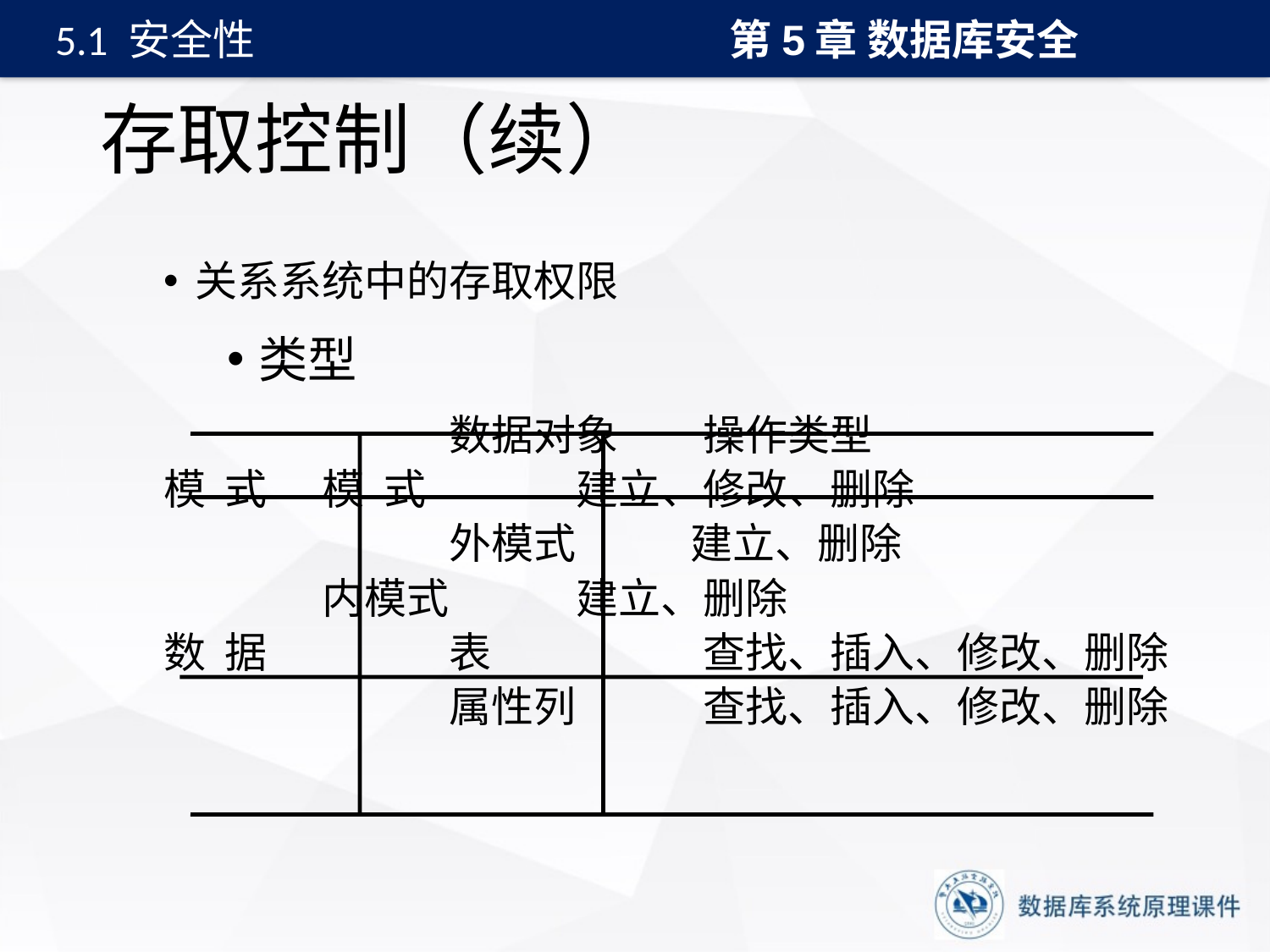

第5章 数据库安全
5.1 安全性
# 存取控制（续）
关系系统中的存取权限
类型
			数据对象	操作类型
模  式 	模  式		建立、修改、删除
			外模式            建立、删除
        	内模式	建立、删除
数  据      	表		查找、插入、修改、删除
			属性列	查找、插入、修改、删除